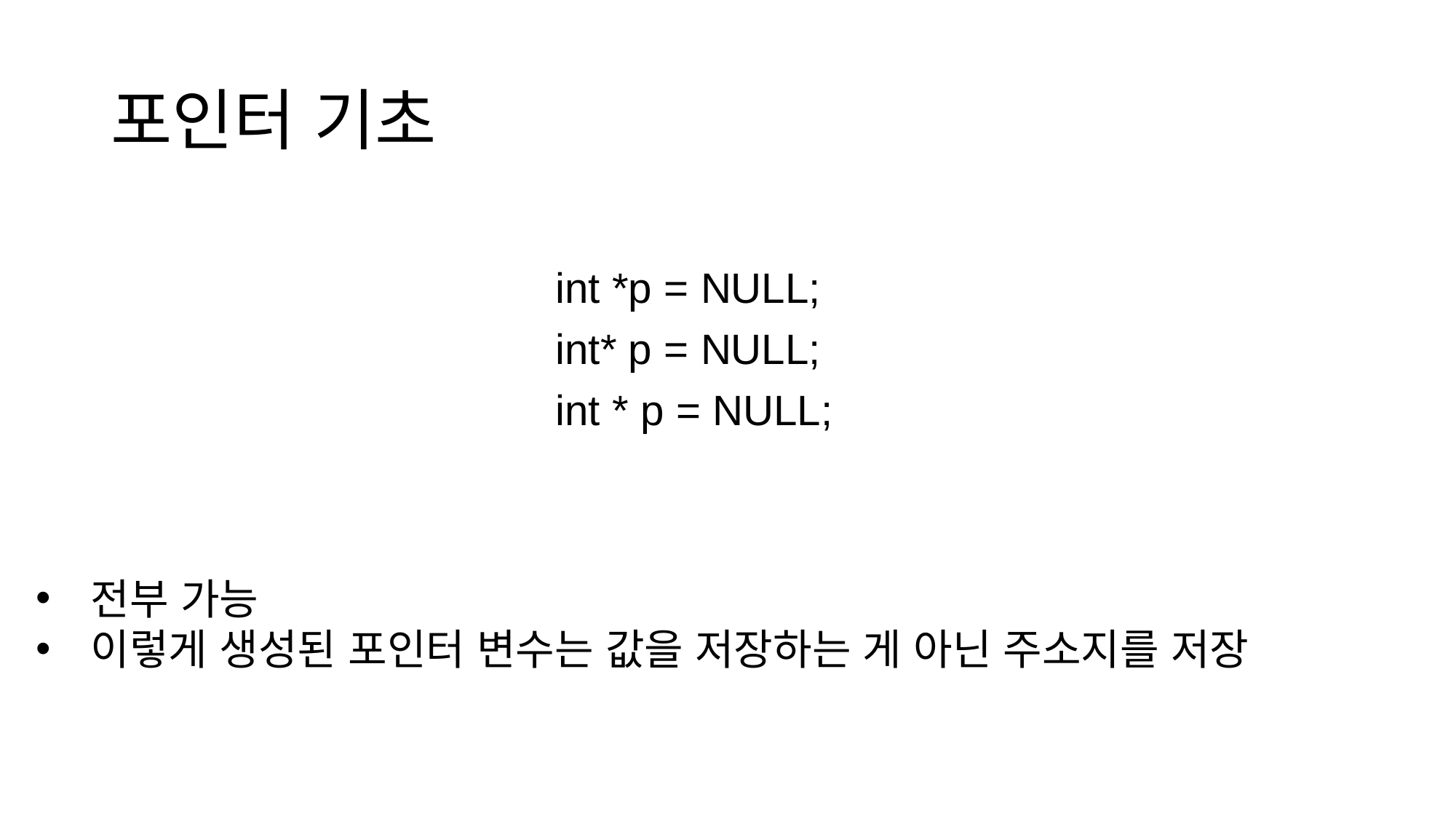

# 포인터 기초
int *p = NULL;
int* p = NULL;
int * p = NULL;

전부 가능
이렇게 생성된 포인터 변수는 값을 저장하는 게 아닌 주소지를 저장